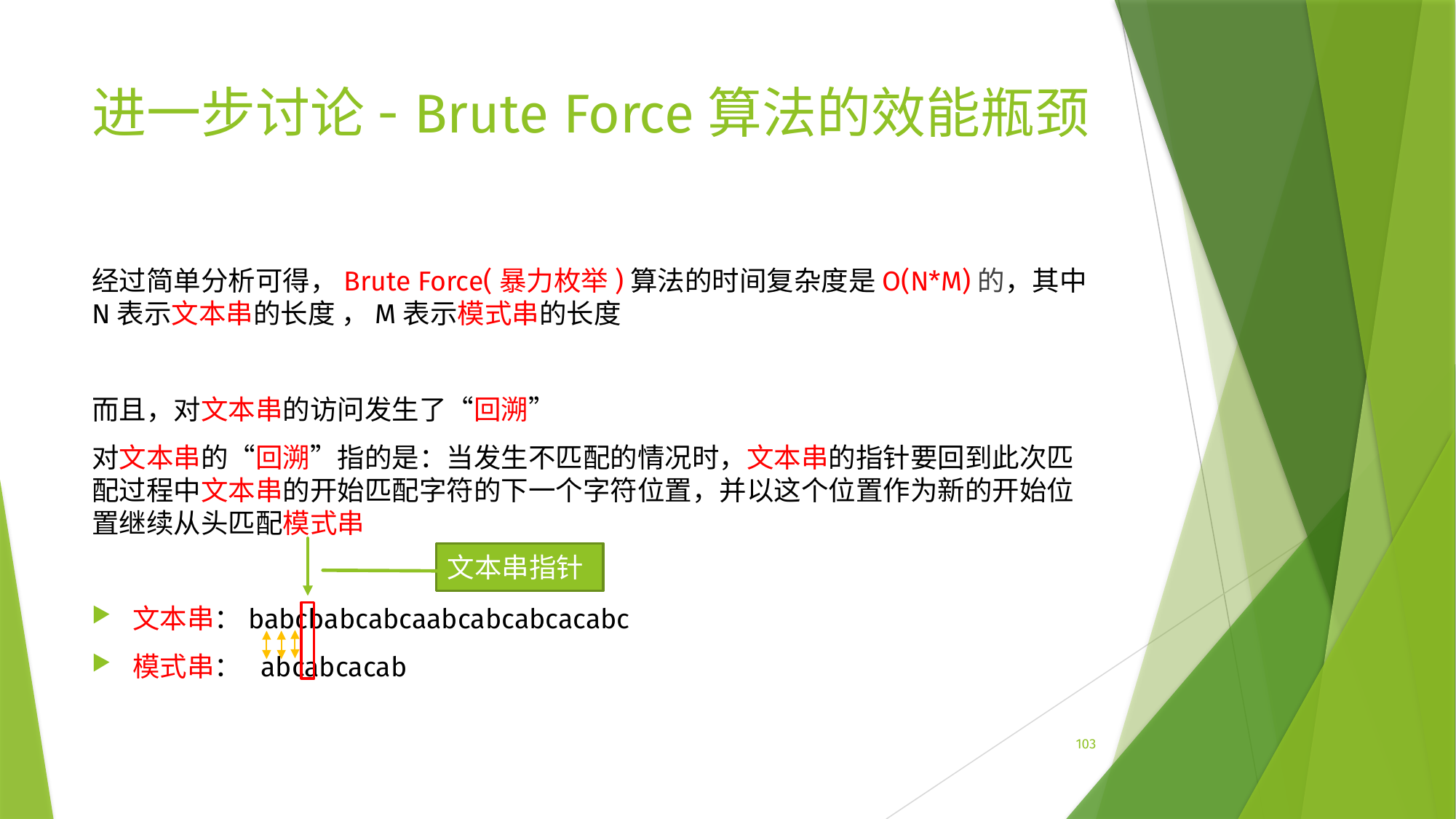

# 进一步讨论- Brute Force算法的效能瓶颈
经过简单分析可得，Brute Force(暴力枚举)算法的时间复杂度是O(N*M)的，其中N表示文本串的长度 ，M表示模式串的长度

而且，对文本串的访问发生了“回溯”
对文本串的“回溯”指的是：当发生不匹配的情况时，文本串的指针要回到此次匹配过程中文本串的开始匹配字符的下一个字符位置，并以这个位置作为新的开始位置继续从头匹配模式串

文本串：babcbabcabcaabcabcabcacabc
模式串：  abcabcacab

文本串指针

103